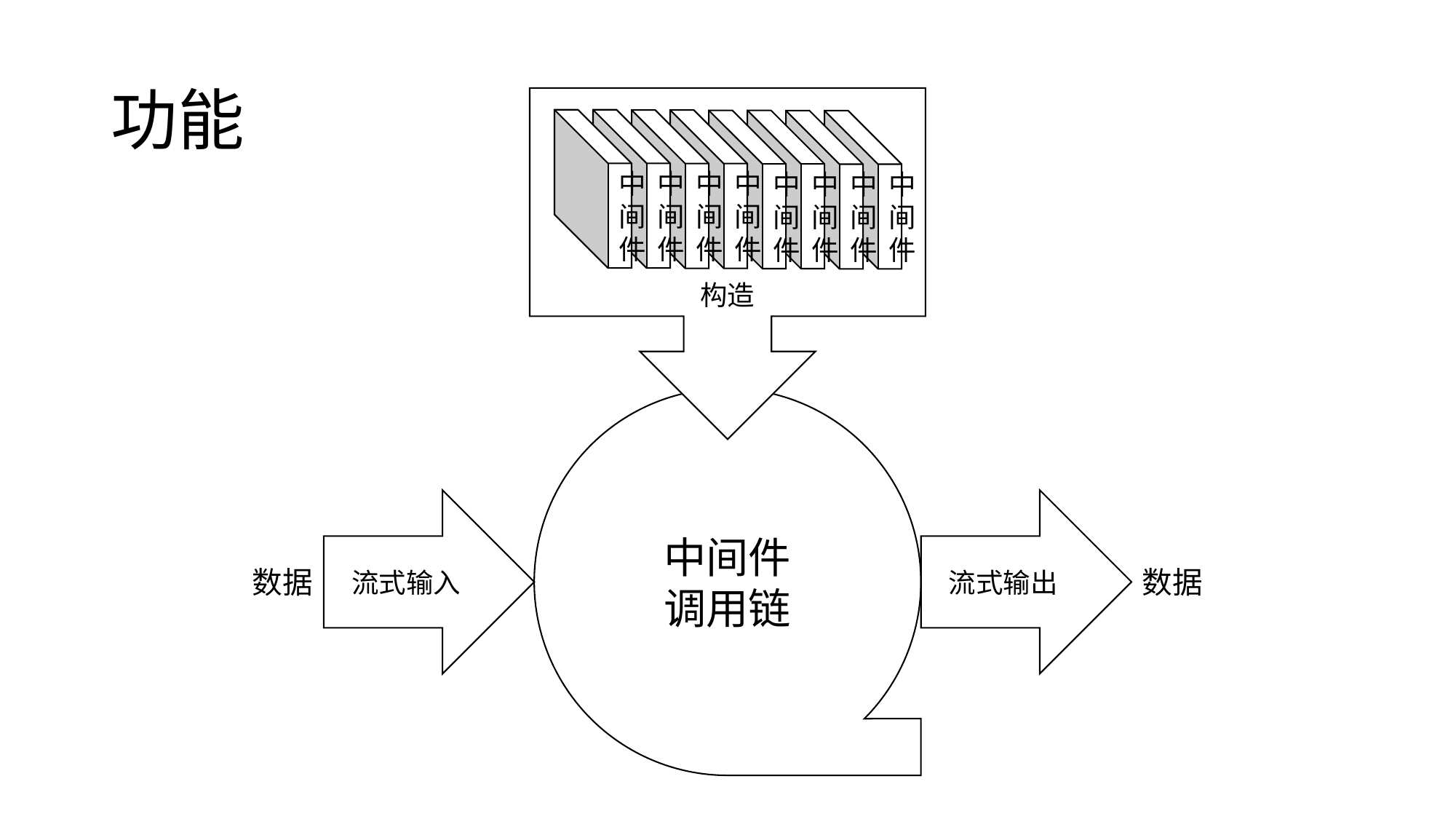

# 功能
构造
中间件
中间件
中间件
中间件
中间件
中间件
中间件
中间件
中间件
调用链
流式输出
流式输入
数据
数据